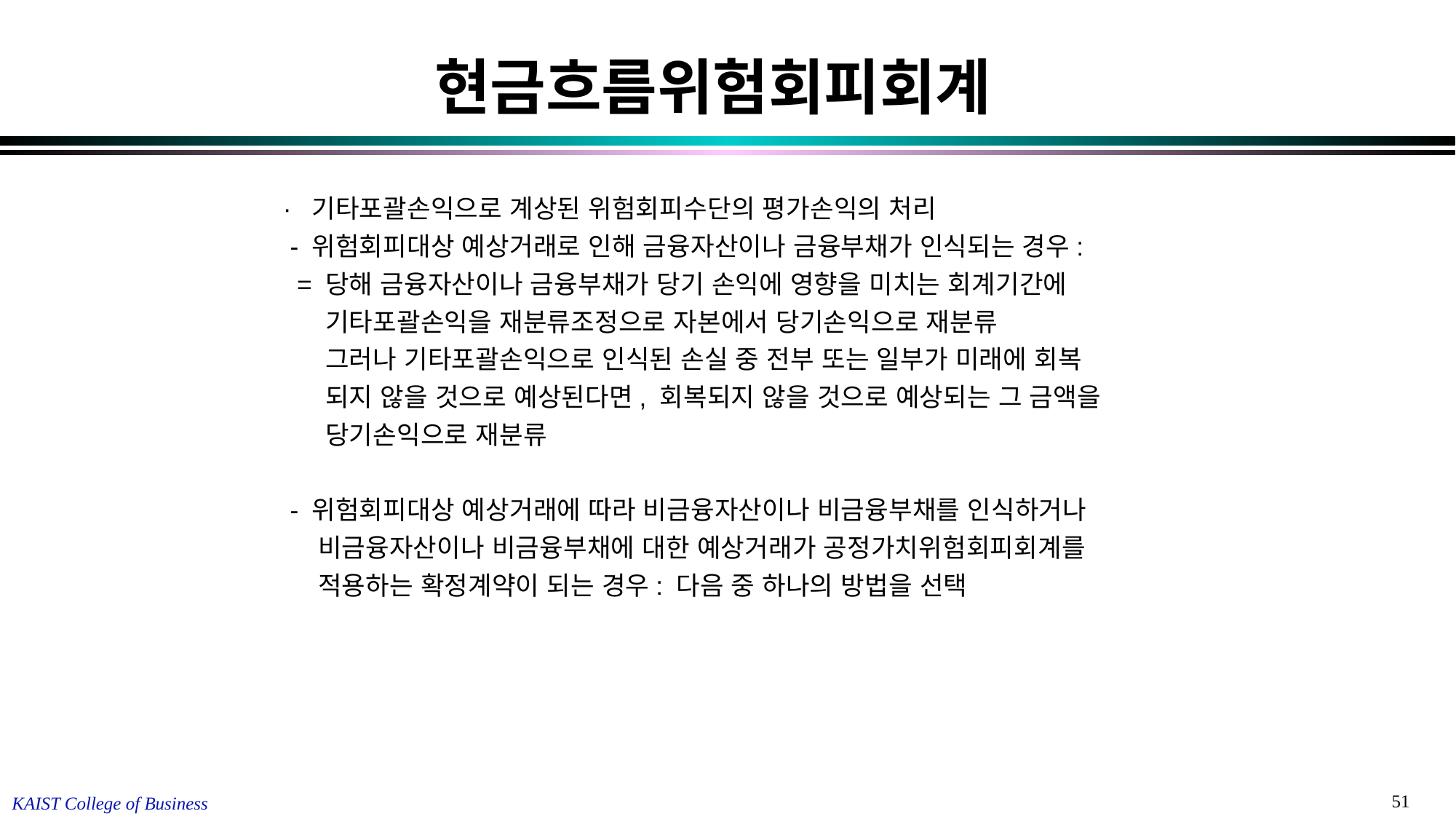

# 현금흐름위험회피회계
·  기타포괄손익으로 계상된 위험회피수단의 평가손익의 처리
 - 위험회피대상 예상거래로 인해 금융자산이나 금융부채가 인식되는 경우:
  = 당해 금융자산이나 금융부채가 당기 손익에 영향을 미치는 회계기간에
     기타포괄손익을 재분류조정으로 자본에서 당기손익으로 재분류
     그러나 기타포괄손익으로 인식된 손실 중 전부 또는 일부가 미래에 회복
     되지 않을 것으로 예상된다면, 회복되지 않을 것으로 예상되는 그 금액을
     당기손익으로 재분류

 - 위험회피대상 예상거래에 따라 비금융자산이나 비금융부채를 인식하거나
    비금융자산이나 비금융부채에 대한 예상거래가 공정가치위험회피회계를
    적용하는 확정계약이 되는 경우: 다음 중 하나의 방법을 선택